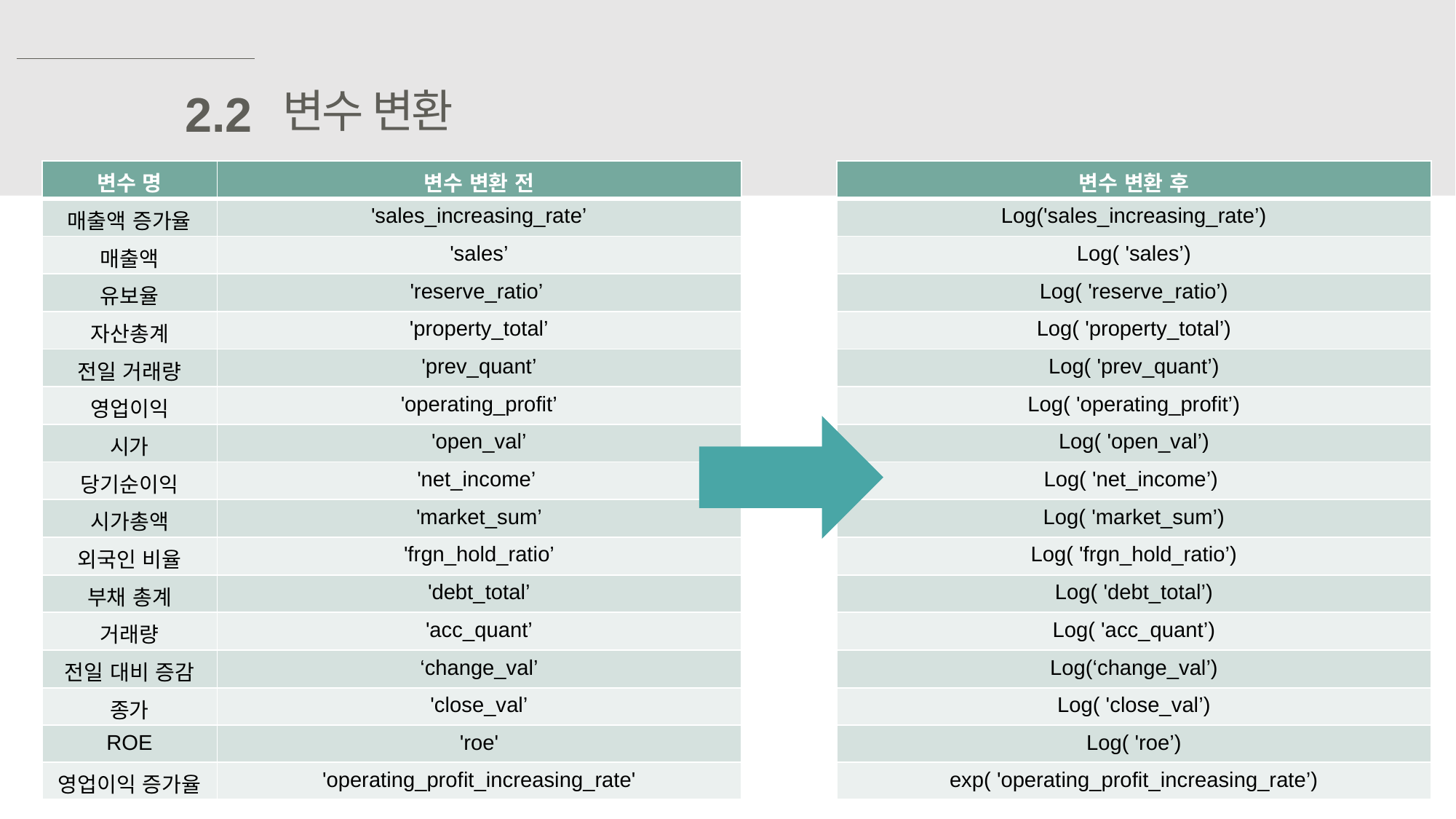

변수 변환
2.2
| 변수 변환 후 |
| --- |
| Log('sales\_increasing\_rate’) |
| Log( 'sales’) |
| Log( 'reserve\_ratio’) |
| Log( 'property\_total’) |
| Log( 'prev\_quant’) |
| Log( 'operating\_profit’) |
| Log( 'open\_val’) |
| Log( 'net\_income’) |
| Log( 'market\_sum’) |
| Log( 'frgn\_hold\_ratio’) |
| Log( 'debt\_total’) |
| Log( 'acc\_quant’) |
| Log(‘change\_val’) |
| Log( 'close\_val’) |
| Log( 'roe’) |
| exp( 'operating\_profit\_increasing\_rate’) |
| 변수 명 | 변수 변환 전 |
| --- | --- |
| 매출액 증가율 | 'sales\_increasing\_rate’ |
| 매출액 | 'sales’ |
| 유보율 | 'reserve\_ratio’ |
| 자산총계 | 'property\_total’ |
| 전일 거래량 | 'prev\_quant’ |
| 영업이익 | 'operating\_profit’ |
| 시가 | 'open\_val’ |
| 당기순이익 | 'net\_income’ |
| 시가총액 | 'market\_sum’ |
| 외국인 비율 | 'frgn\_hold\_ratio’ |
| 부채 총계 | 'debt\_total’ |
| 거래량 | 'acc\_quant’ |
| 전일 대비 증감 | ‘change\_val’ |
| 종가 | 'close\_val’ |
| ROE | 'roe' |
| 영업이익 증가율 | 'operating\_profit\_increasing\_rate' |